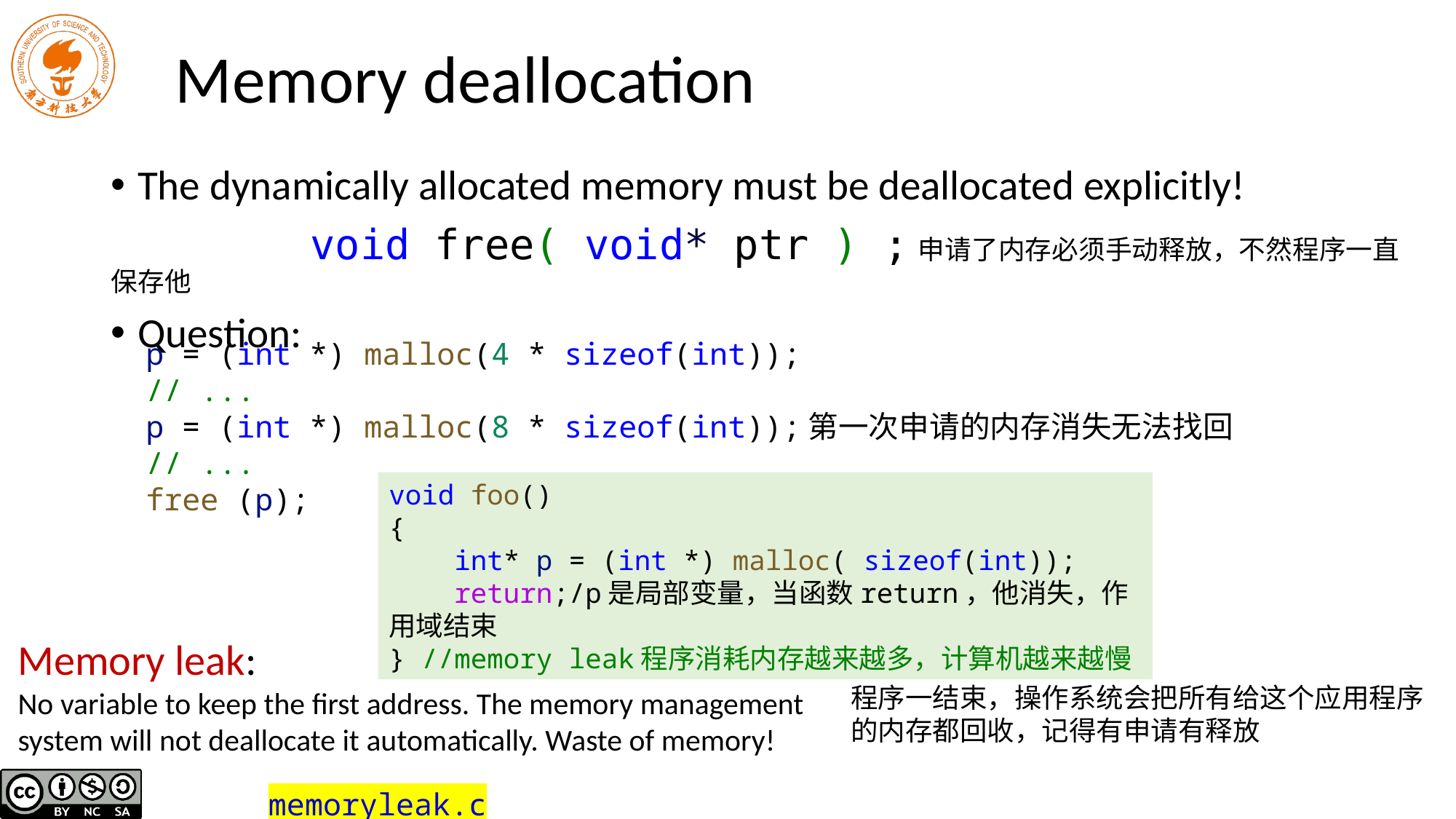

# Memory deallocation
The dynamically allocated memory must be deallocated explicitly!
        void free( void* ptr ) ;申请了内存必须手动释放，不然程序一直保存他
Question:
p = (int *) malloc(4 * sizeof(int));
// ...
p = (int *) malloc(8 * sizeof(int));第一次申请的内存消失无法找回
// ...
free (p);
void foo()
{
    int* p = (int *) malloc( sizeof(int));
    return;/p是局部变量，当函数return，他消失，作用域结束
} //memory leak程序消耗内存越来越多，计算机越来越慢
Memory leak:
No variable to keep the first address. The memory management system will not deallocate it automatically. Waste of memory!
程序一结束，操作系统会把所有给这个应用程序的内存都回收，记得有申请有释放
memoryleak.c